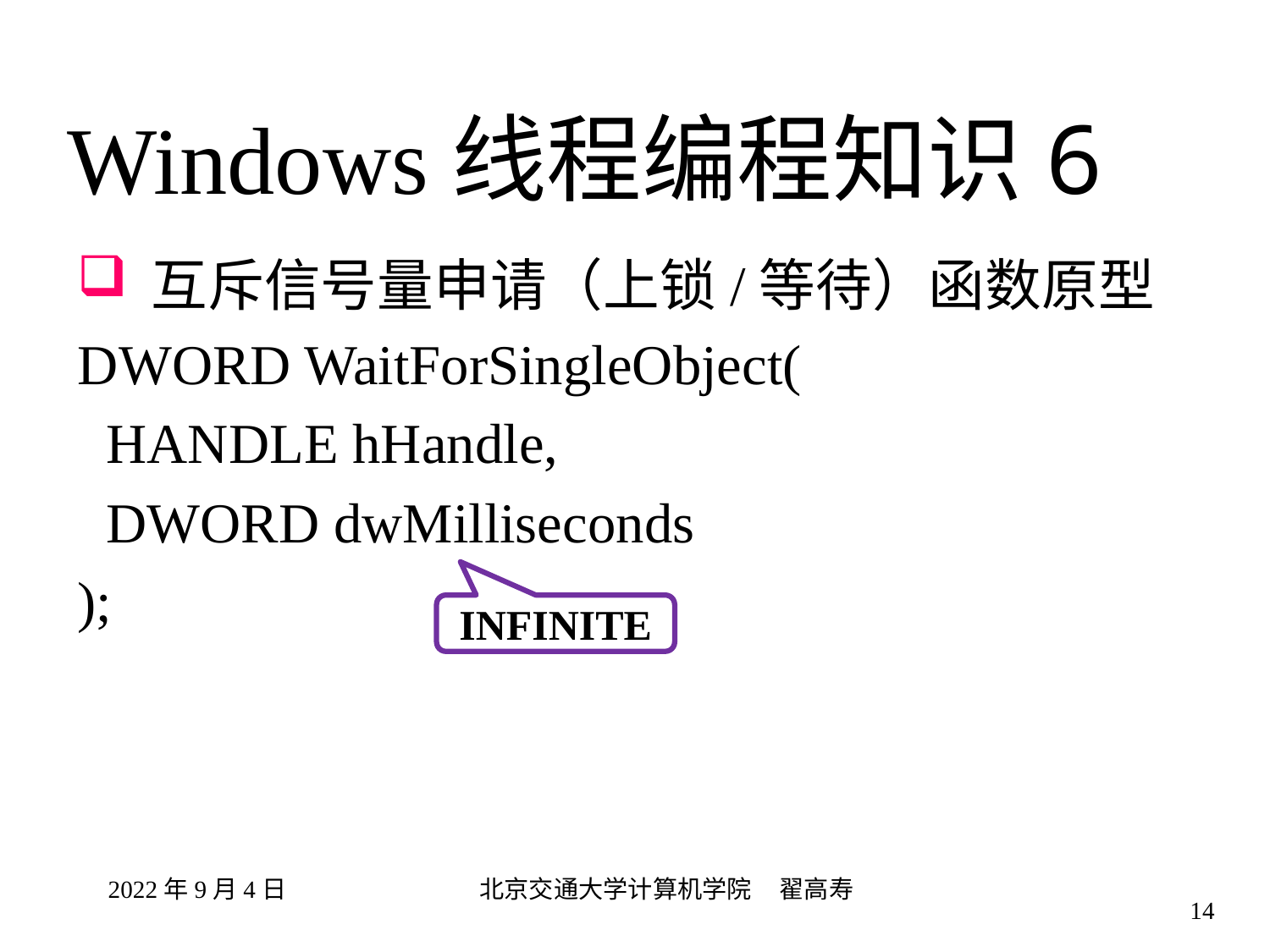

# Windows线程编程知识6
互斥信号量申请（上锁/等待）函数原型
DWORD WaitForSingleObject(
  HANDLE hHandle,
  DWORD dwMilliseconds
);
INFINITE
2022年9月4日
北京交通大学计算机学院     翟高寿
14